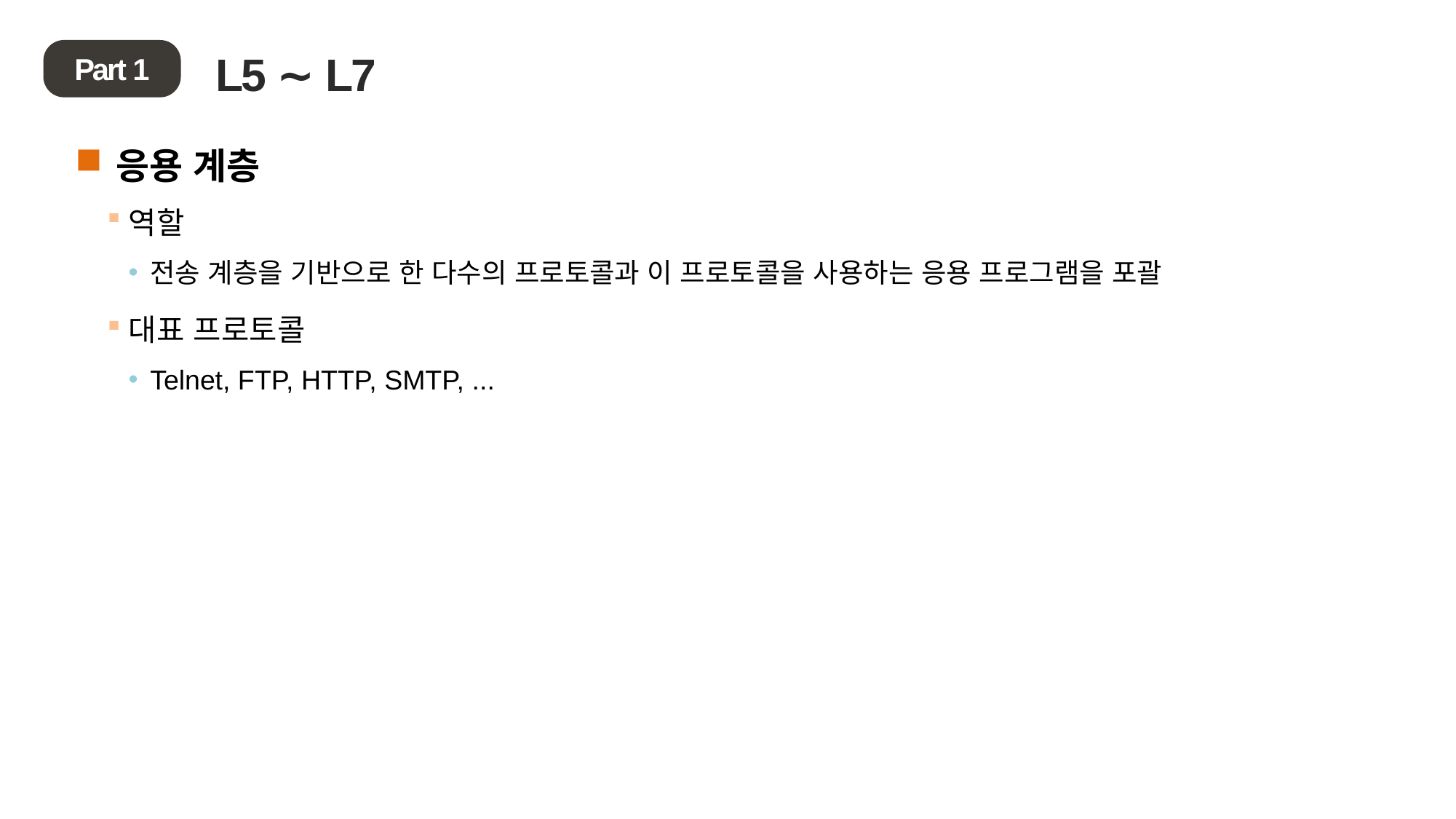

L5 ∼ L7
Part 1
응용 계층
역할
전송 계층을 기반으로 한 다수의 프로토콜과 이 프로토콜을 사용하는 응용 프로그램을 포괄
대표 프로토콜
Telnet, FTP, HTTP, SMTP, ...